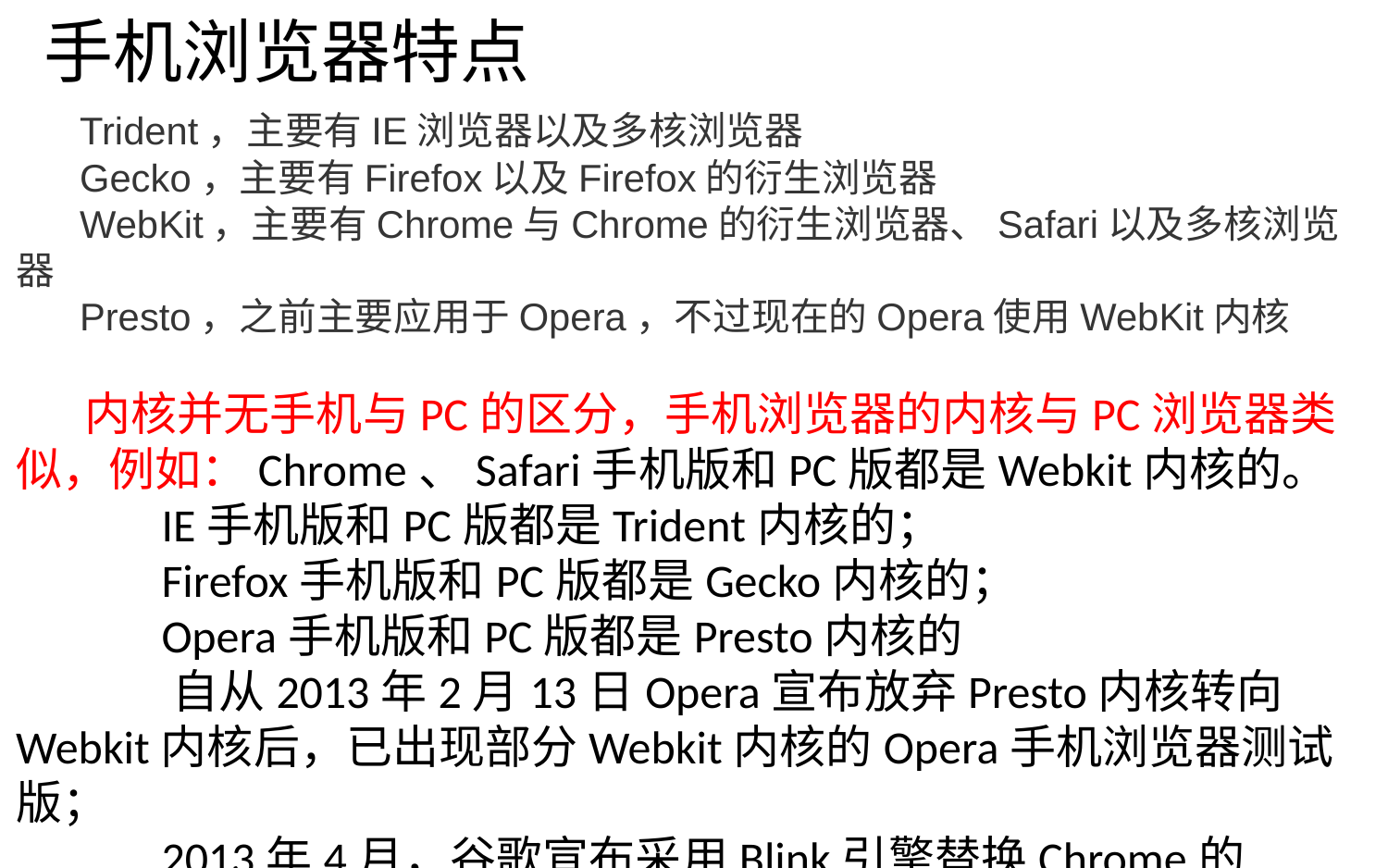

手机浏览器特点
      Trident，主要有IE浏览器以及多核浏览器
      Gecko，主要有Firefox以及Firefox的衍生浏览器
      WebKit，主要有Chrome与Chrome的衍生浏览器、Safari以及多核浏览器
      Presto，之前主要应用于Opera，不过现在的Opera使用WebKit内核

       内核并无手机与PC的区分，手机浏览器的内核与PC浏览器类似，例如：Chrome、Safari手机版和PC版都是Webkit内核的。
              IE手机版和PC版都是Trident内核的；
              Firefox手机版和PC版都是Gecko内核的；
              Opera手机版和PC版都是Presto内核的
              自从2013年2月13日Opera宣布放弃Presto内核转向Webkit内核后，已出现部分Webkit内核的Opera手机浏览器测试版；
              2013年4月，谷歌宣布采用Blink引擎替换Chrome的Webkit渲染引擎，同时Opera也宣布跟随谷歌采用Blink为渲染引擎。